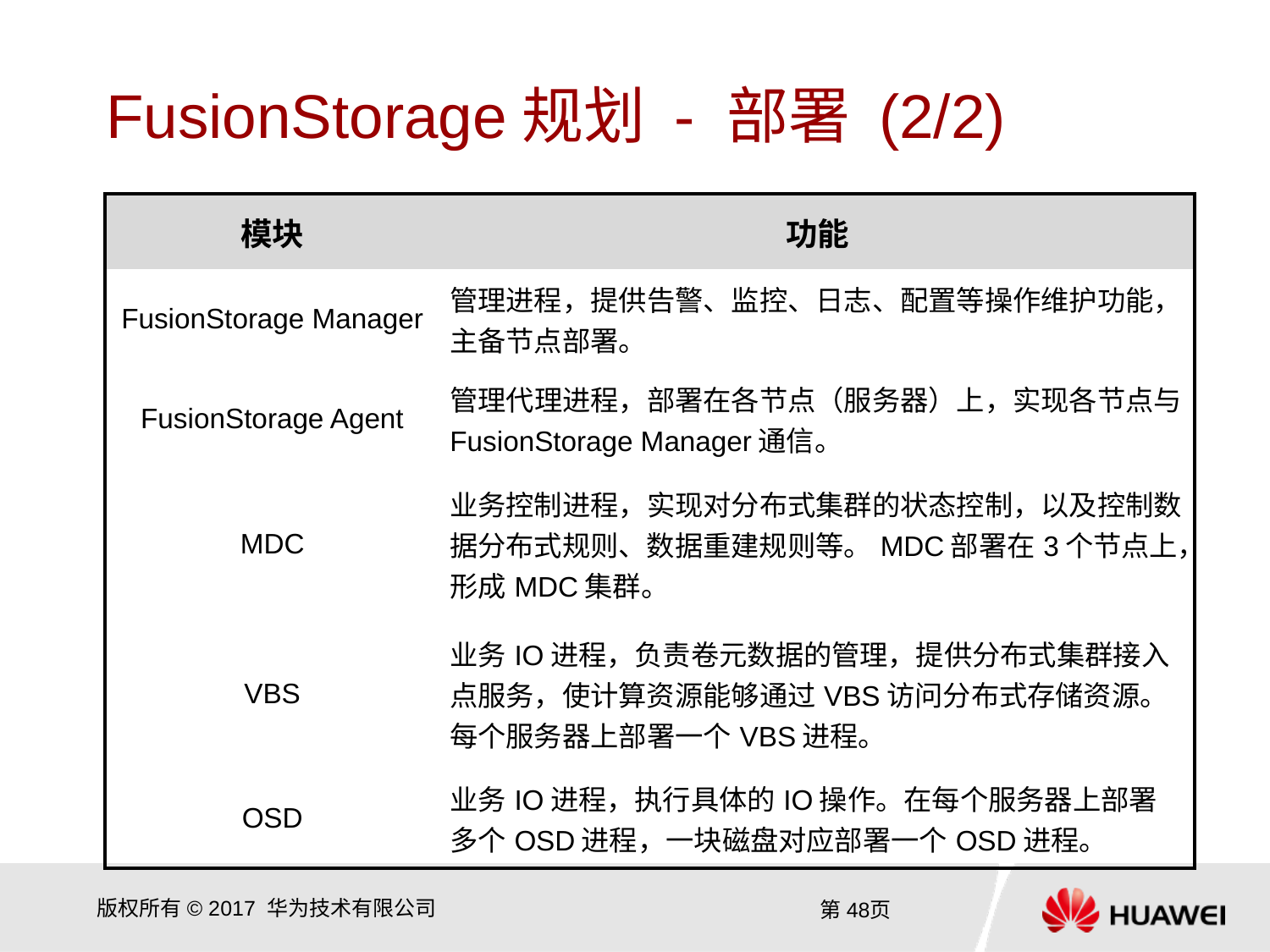

# FusionStorage规划 - 部署 (2/2)

| 模块 | 功能 |
| --- | --- |
| FusionStorage Manager | 管理进程，提供告警、监控、日志、配置等操作维护功能，主备节点部署。 |
| FusionStorage Agent | 管理代理进程，部署在各节点（服务器）上，实现各节点与FusionStorage Manager通信。 |
| MDC | 业务控制进程，实现对分布式集群的状态控制，以及控制数据分布式规则、数据重建规则等。MDC部署在3个节点上，形成MDC集群。 |
| VBS | 业务IO进程，负责卷元数据的管理，提供分布式集群接入点服务，使计算资源能够通过VBS访问分布式存储资源。每个服务器上部署一个VBS进程。 |
| OSD | 业务IO进程，执行具体的IO操作。在每个服务器上部署多个OSD进程，一块磁盘对应部署一个OSD进程。 |